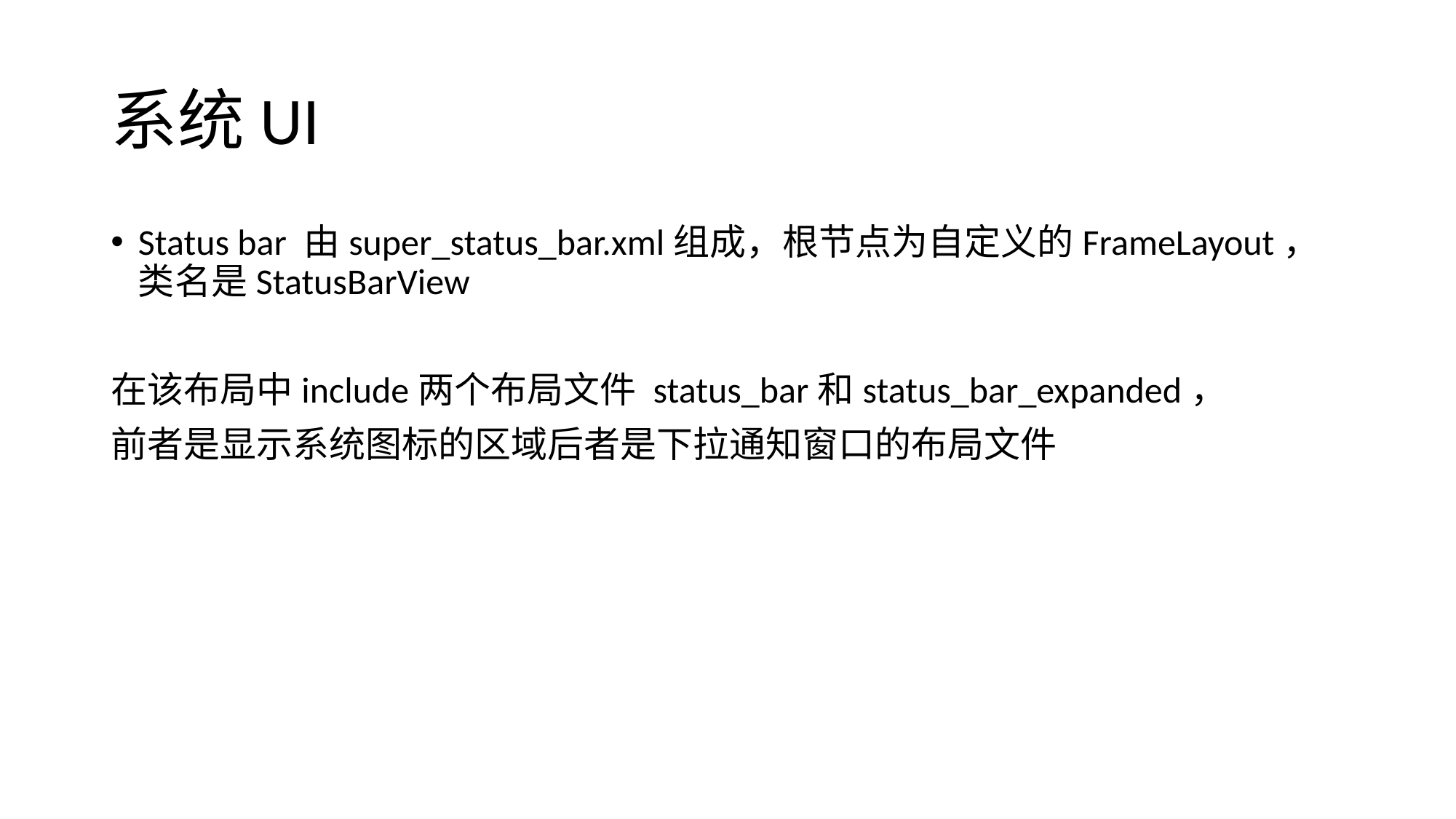

# 系统UI
Status bar 由super_status_bar.xml组成，根节点为自定义的FrameLayout，类名是StatusBarView

在该布局中include两个布局文件 status_bar和status_bar_expanded，
前者是显示系统图标的区域后者是下拉通知窗口的布局文件